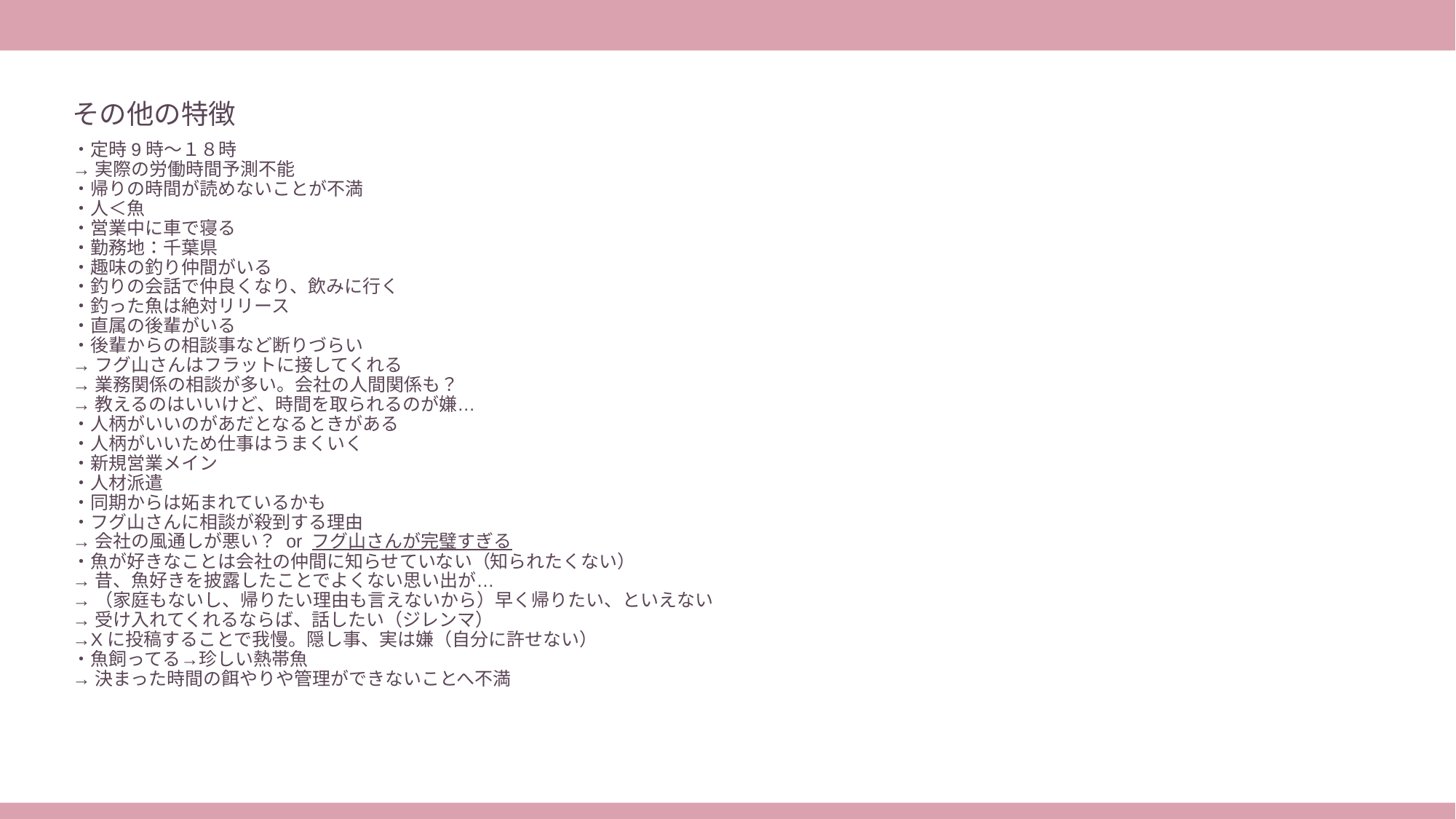

#
・定時9時～１８時
→実際の労働時間予測不能
・帰りの時間が読めないことが不満
・人＜魚
・営業中に車で寝る
・勤務地：千葉県
・趣味の釣り仲間がいる
・釣りの会話で仲良くなり、飲みに行く
・釣った魚は絶対リリース
・直属の後輩がいる
・後輩からの相談事など断りづらい
→フグ山さんはフラットに接してくれる
→業務関係の相談が多い。会社の人間関係も？
→教えるのはいいけど、時間を取られるのが嫌…
・人柄がいいのがあだとなるときがある
・人柄がいいため仕事はうまくいく
・新規営業メイン
・人材派遣
・同期からは妬まれているかも
・フグ山さんに相談が殺到する理由
→会社の風通しが悪い？ or フグ山さんが完璧すぎる
・魚が好きなことは会社の仲間に知らせていない（知られたくない）
→昔、魚好きを披露したことでよくない思い出が…
→（家庭もないし、帰りたい理由も言えないから）早く帰りたい、といえない
→受け入れてくれるならば、話したい（ジレンマ）
→Xに投稿することで我慢。隠し事、実は嫌（自分に許せない）
・魚飼ってる→珍しい熱帯魚
→決まった時間の餌やりや管理ができないことへ不満